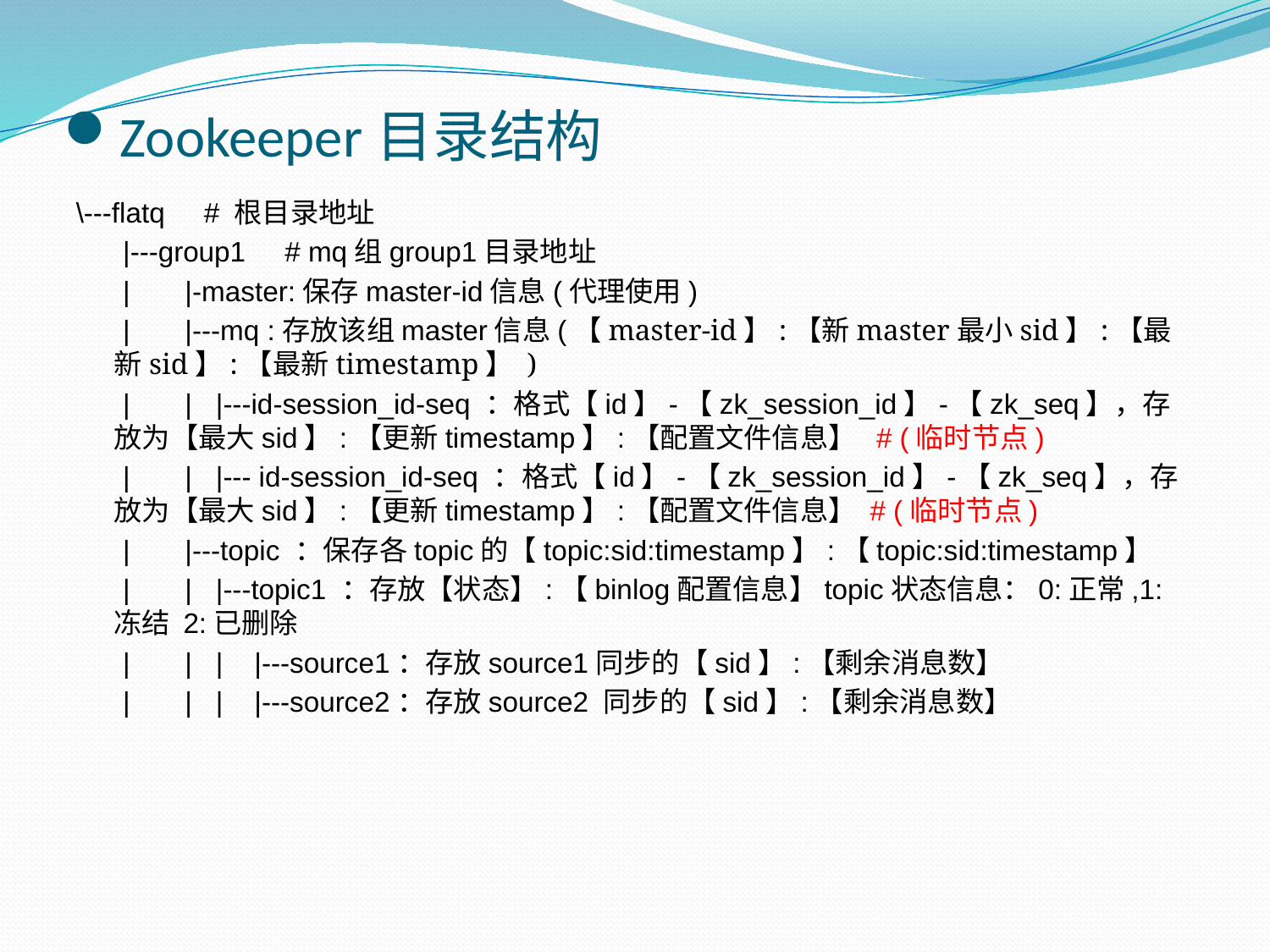

# Zookeeper目录结构
\---flatq     # 根目录地址
      |---group1     # mq组group1目录地址
      |       |-master:保存master-id信息(代理使用)
      |       |---mq :存放该组master信息(【master-id】:【新master最小sid】:【最新sid】:【最新timestamp】 )
      |       |   |---id-session_id-seq ：格式【id】-【zk_session_id】-【zk_seq】，存放为【最大sid】:【更新timestamp】:【配置文件信息】  # (临时节点)
      |       |   |--- id-session_id-seq ：格式【id】-【zk_session_id】-【zk_seq】，存放为【最大sid】:【更新timestamp】:【配置文件信息】 # (临时节点)
      |       |---topic ：保存各topic的【topic:sid:timestamp】:【topic:sid:timestamp】
      |       |   |---topic1 ：存放【状态】:【binlog配置信息】topic状态信息：0:正常,1:冻结 2:已删除
      |       |   |    |---source1：存放source1同步的【sid】:【剩余消息数】
      |       |   |    |---source2：存放source2 同步的【sid】:【剩余消息数】